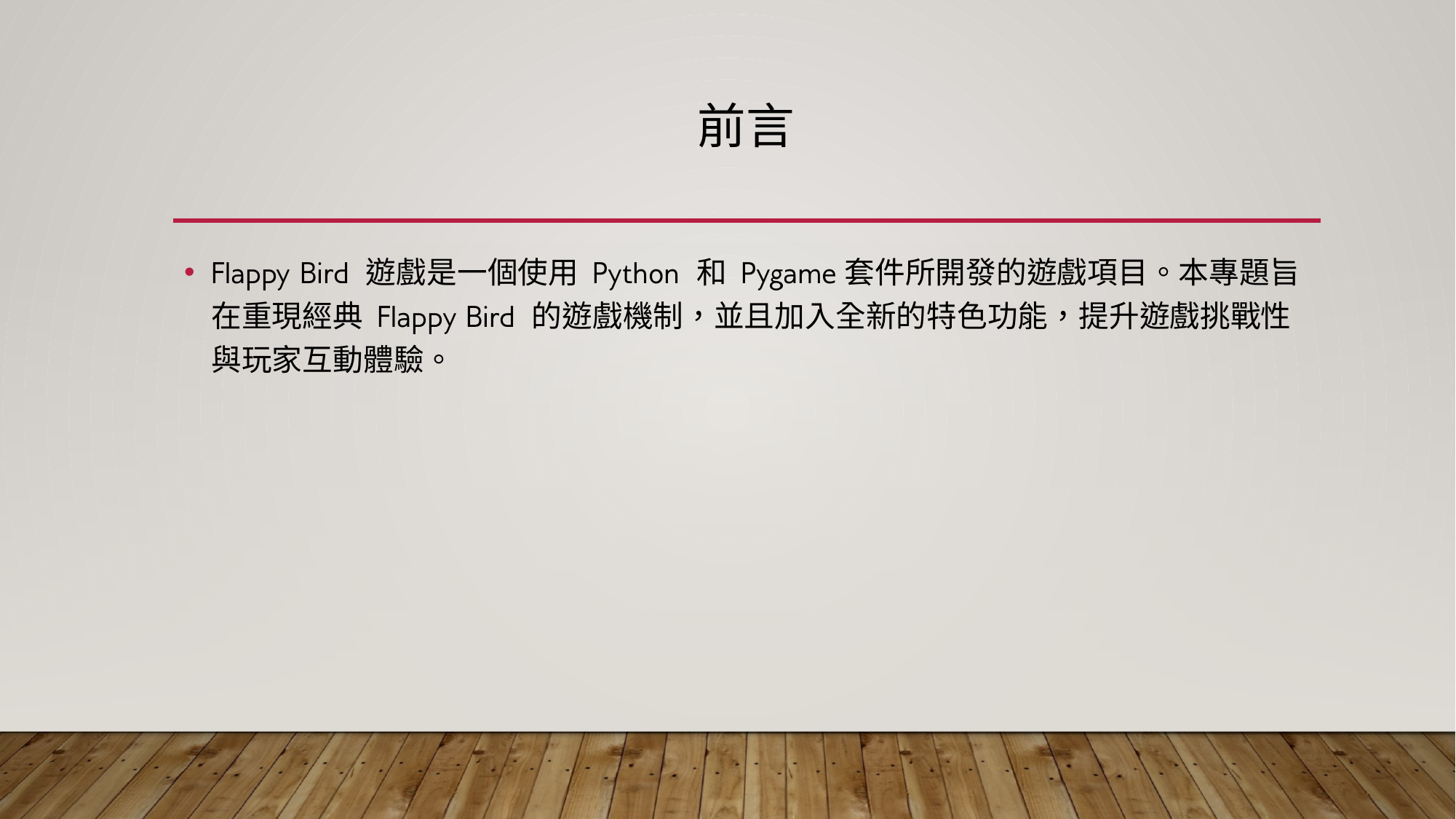

# 前言
Flappy Bird 遊戲是一個使用 Python 和 Pygame套件所開發的遊戲項目。本專題旨在重現經典 Flappy Bird 的遊戲機制，並且加入全新的特色功能，提升遊戲挑戰性與玩家互動體驗。